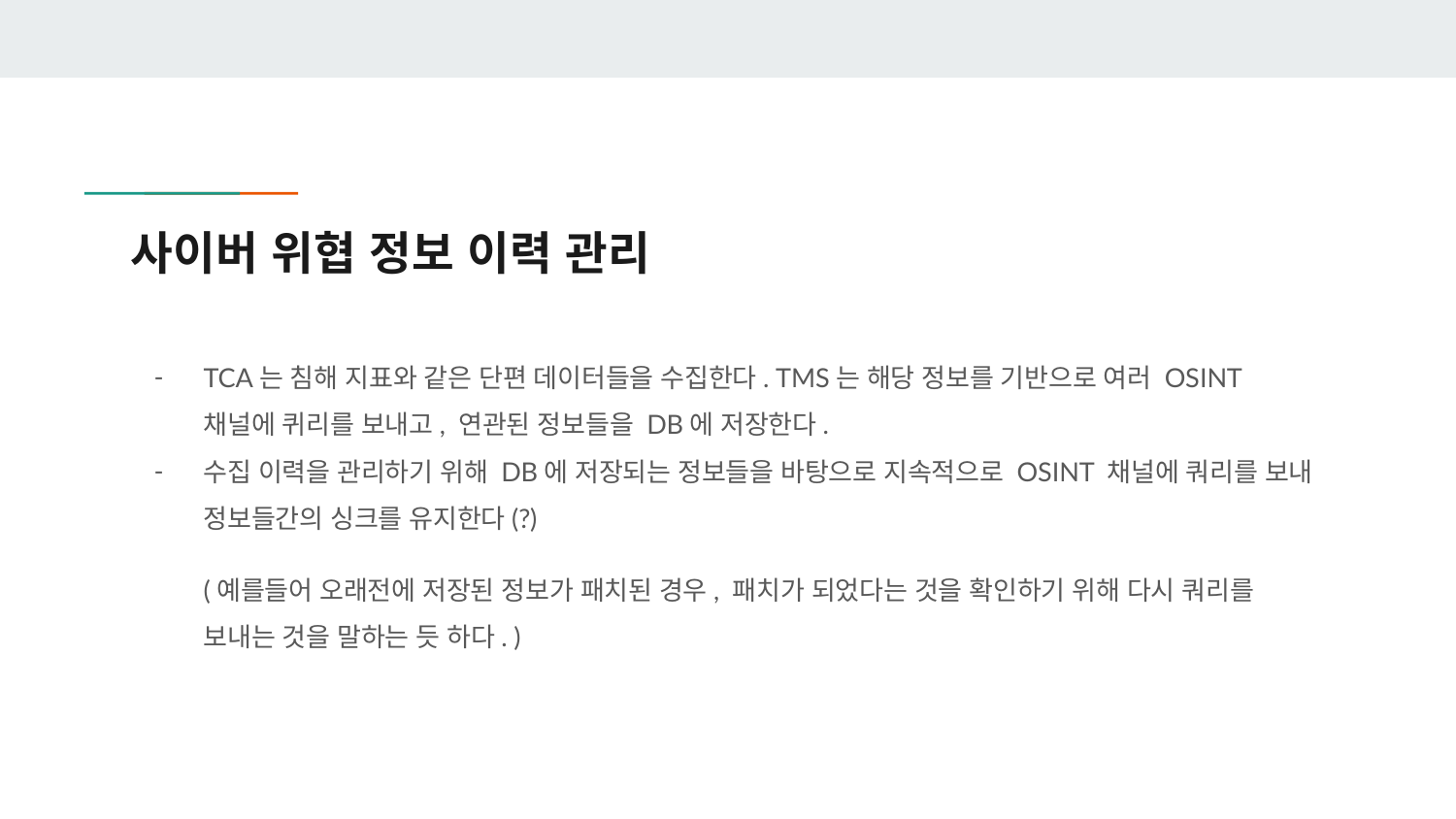

# 사이버 위협 정보 이력 관리
TCA는 침해 지표와 같은 단편 데이터들을 수집한다. TMS는 해당 정보를 기반으로 여러 OSINT 채널에 퀴리를 보내고, 연관된 정보들을 DB에 저장한다.
수집 이력을 관리하기 위해 DB에 저장되는 정보들을 바탕으로 지속적으로 OSINT 채널에 쿼리를 보내 정보들간의 싱크를 유지한다(?)
(예를들어 오래전에 저장된 정보가 패치된 경우, 패치가 되었다는 것을 확인하기 위해 다시 쿼리를 보내는 것을 말하는 듯 하다. )